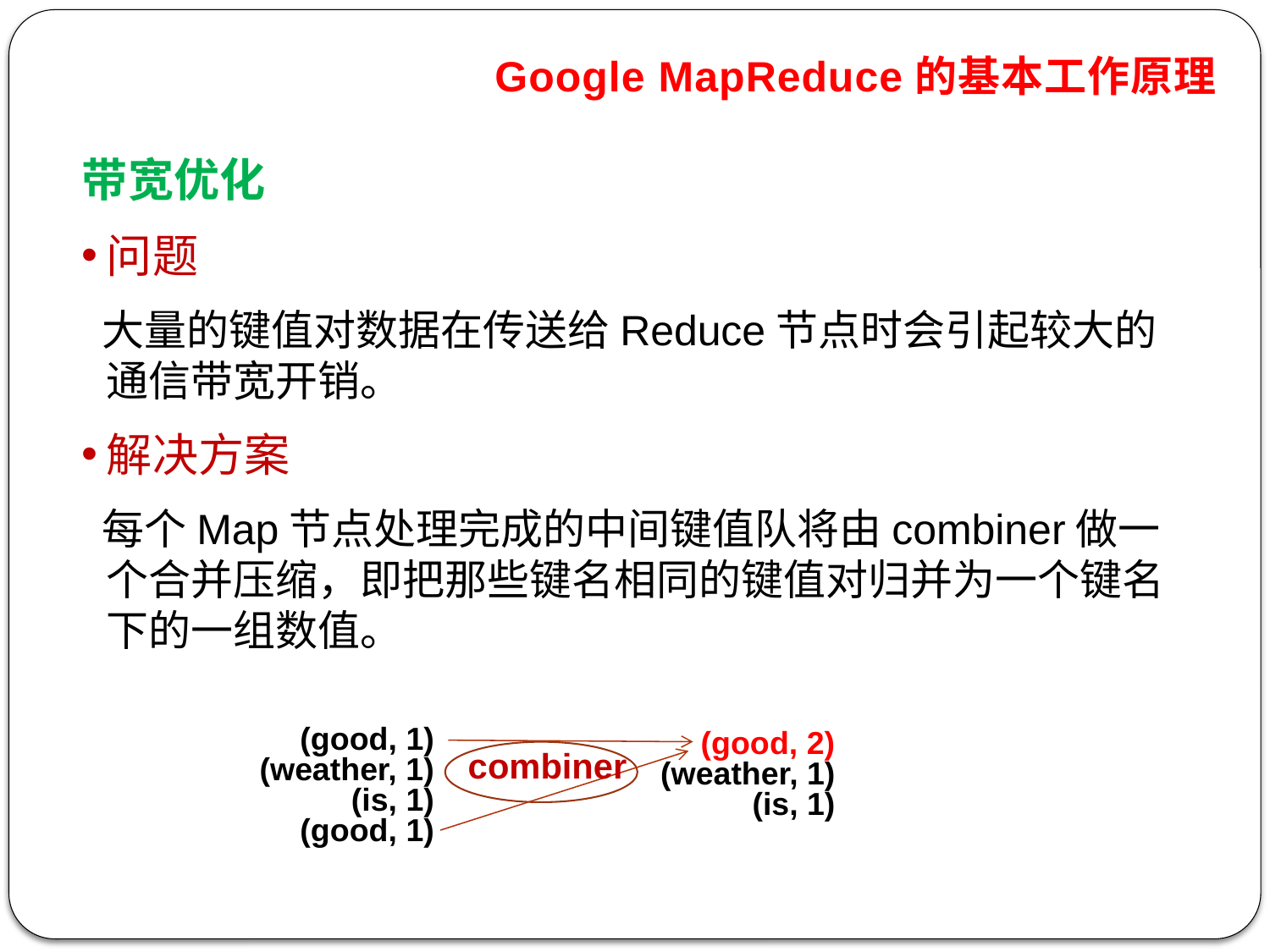

# Google MapReduce的基本工作原理

带宽优化
问题
 大量的键值对数据在传送给Reduce节点时会引起较大的通信带宽开销。
解决方案
 每个Map节点处理完成的中间键值队将由combiner做一个合并压缩，即把那些键名相同的键值对归并为一个键名下的一组数值。
(good, 1)
(weather, 1)
(is, 1)
(good, 1)
(good, 2)
(weather, 1)
(is, 1)
combiner